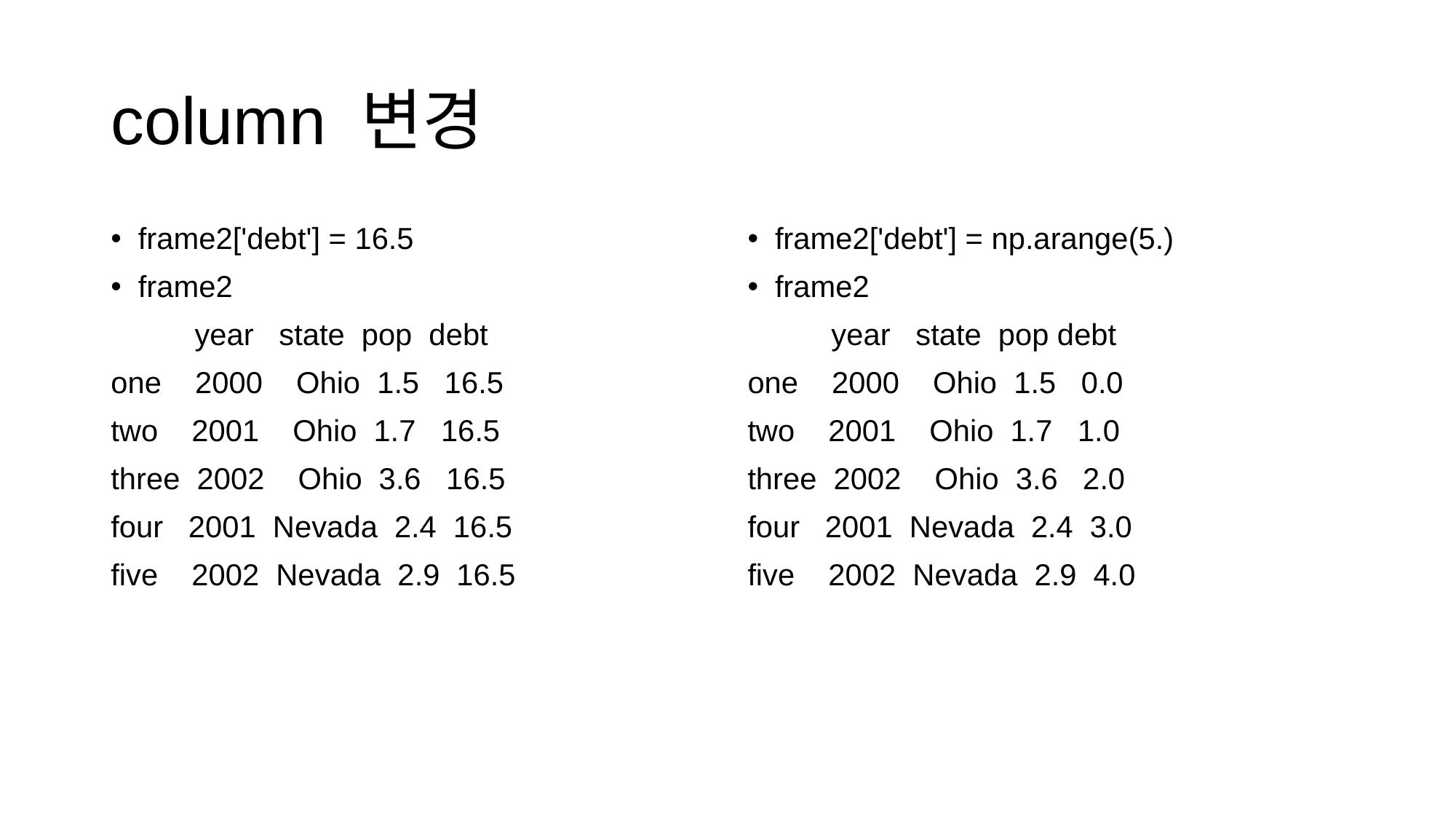

# column 변경
frame2['debt'] = 16.5
frame2
          year   state  pop  debt
one    2000    Ohio  1.5   16.5
two    2001    Ohio  1.7   16.5
three  2002    Ohio  3.6   16.5
four   2001  Nevada  2.4  16.5
five    2002  Nevada  2.9  16.5
frame2['debt'] = np.arange(5.)
frame2
          year   state  pop debt
one    2000    Ohio  1.5   0.0
two    2001    Ohio  1.7   1.0
three  2002    Ohio  3.6   2.0
four   2001  Nevada  2.4  3.0
five    2002  Nevada  2.9  4.0